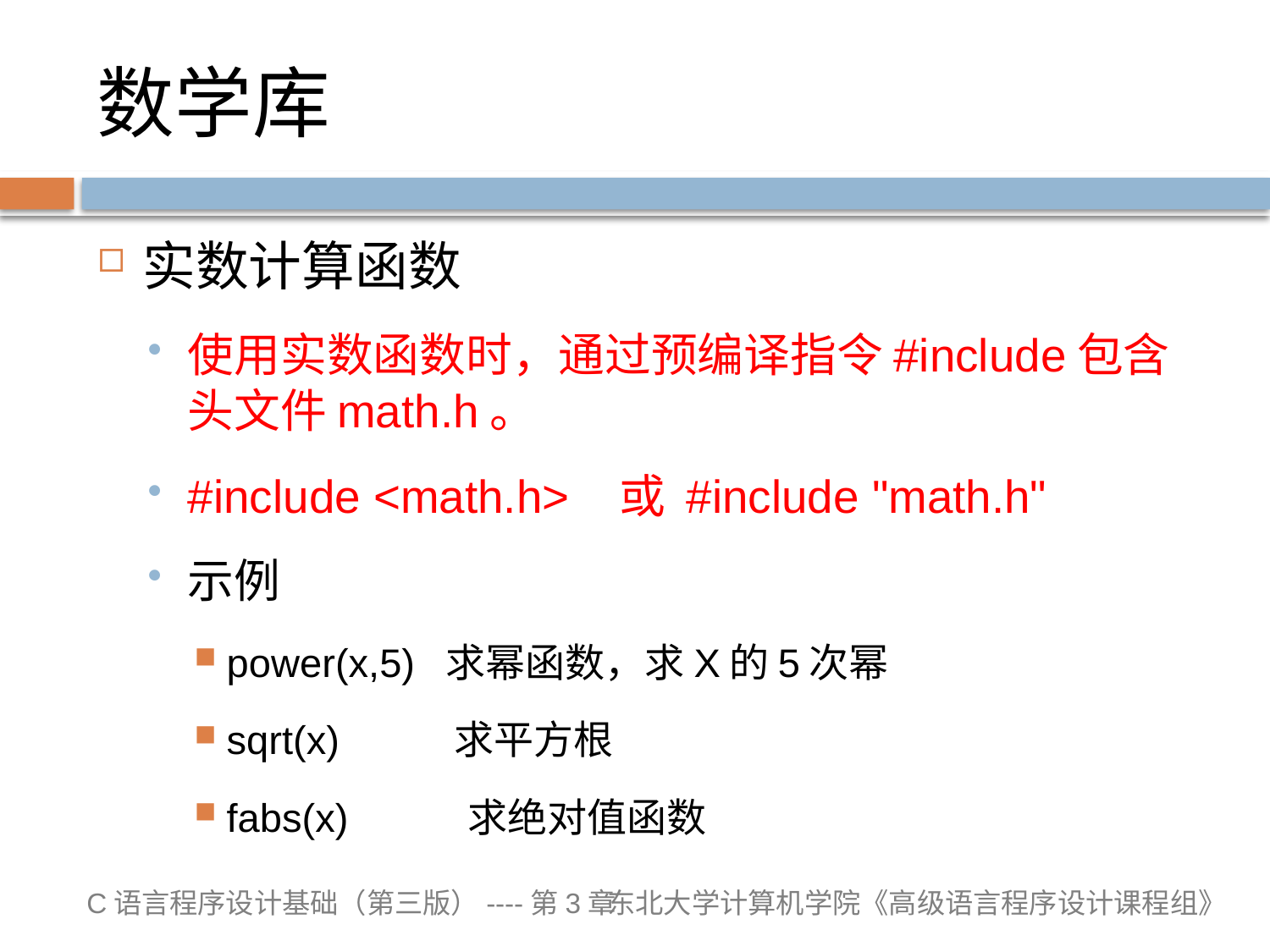

# 数学库
实数计算函数
使用实数函数时，通过预编译指令#include包含头文件math.h。
#include <math.h>   或 #include "math.h"
示例
power(x,5)  求幂函数，求X的5次幂
sqrt(x)	         求平方根
fabs(x)          求绝对值函数